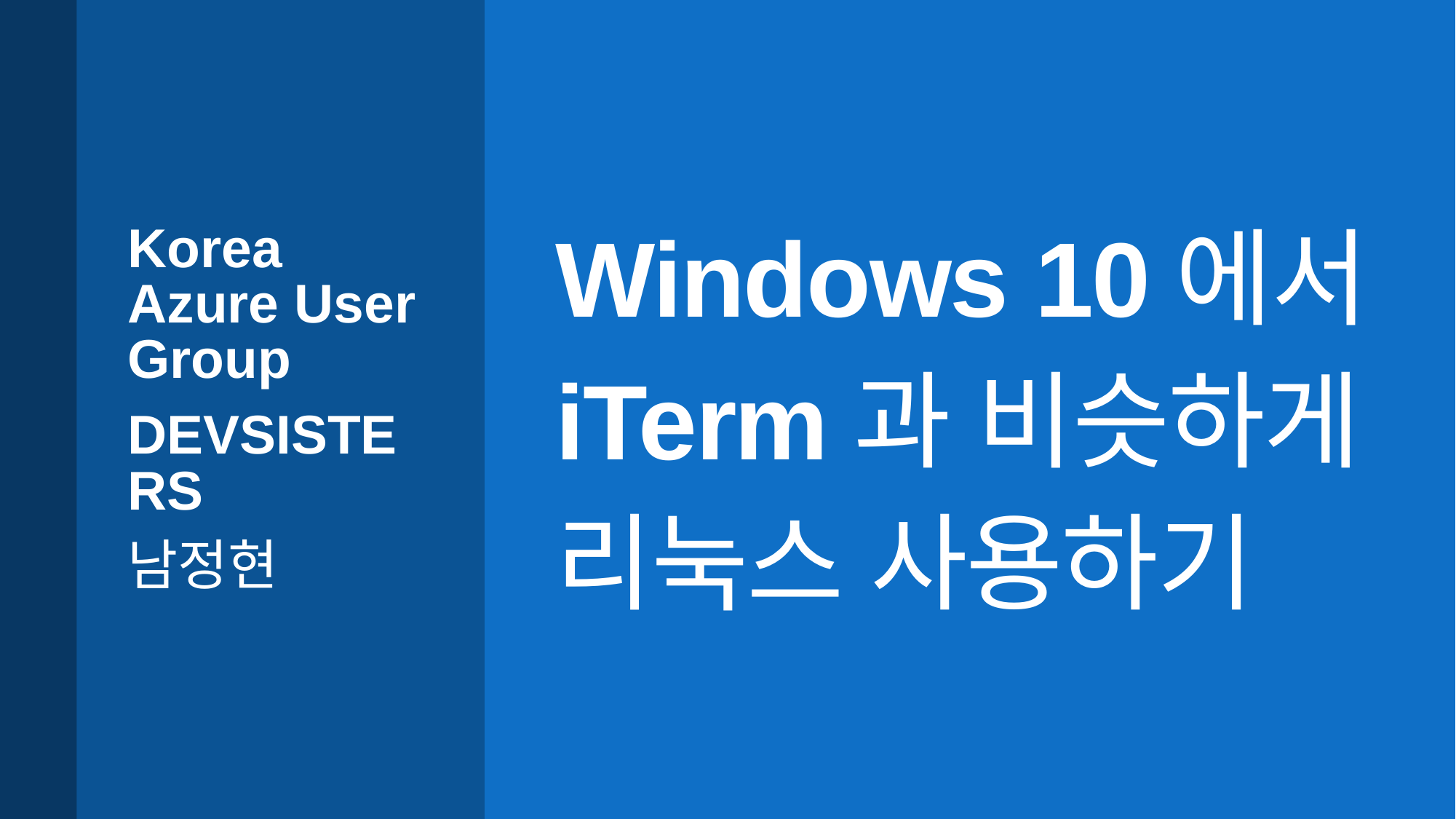

Korea Azure User Group
DEVSISTERS
남정현
# Windows 10에서 iTerm과 비슷하게 리눅스 사용하기